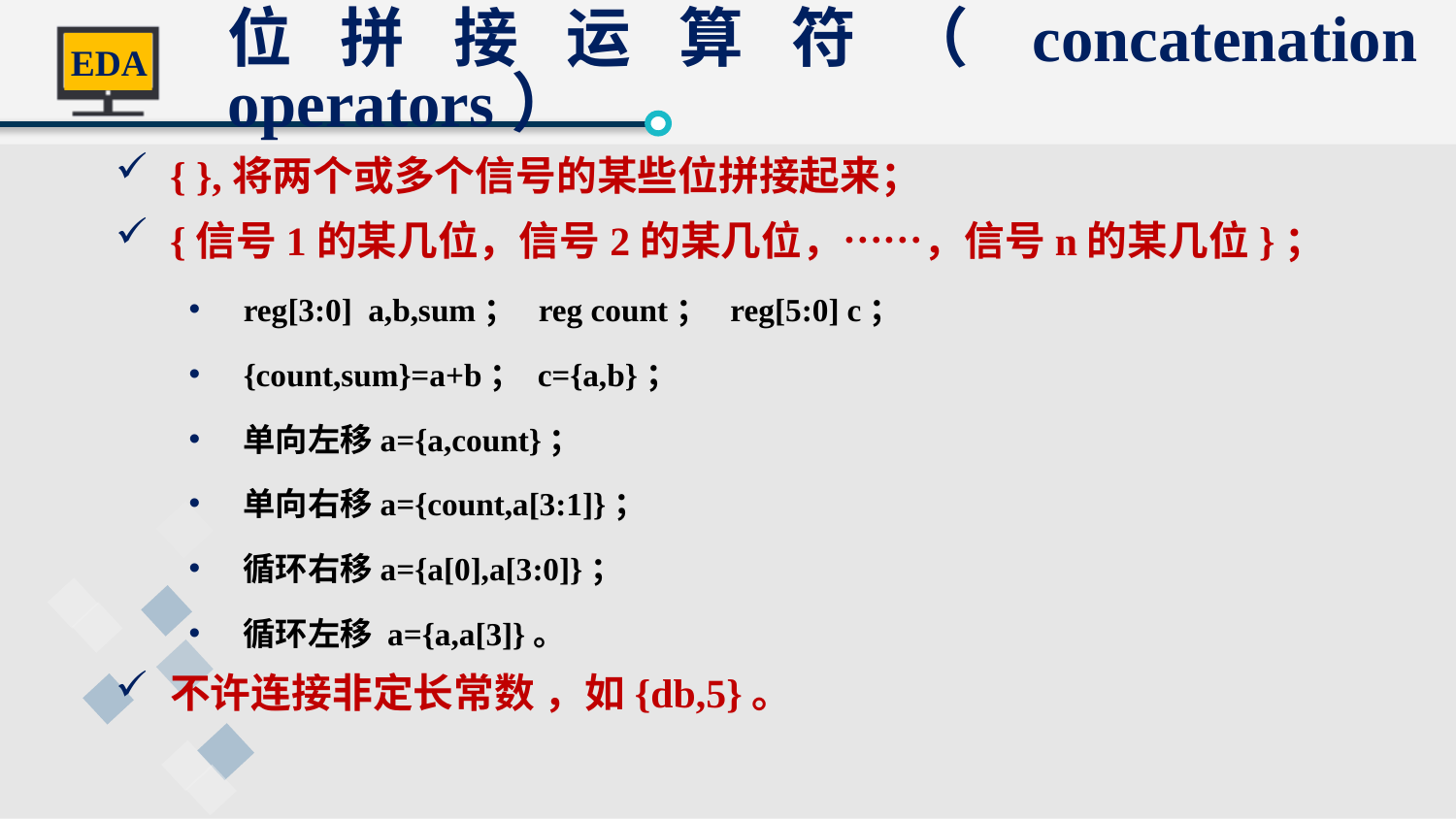

位拼接运算符（concatenation operators）
{ },将两个或多个信号的某些位拼接起来；
{信号1的某几位，信号2的某几位，……，信号n的某几位}；
reg[3:0]  a,b,sum；  reg count；  reg[5:0] c；
{count,sum}=a+b； c={a,b}；
单向左移a={a,count}；
单向右移a={count,a[3:1]}；
循环右移a={a[0],a[3:0]}；
循环左移 a={a,a[3]}。
不许连接非定长常数 ，如{db,5}。